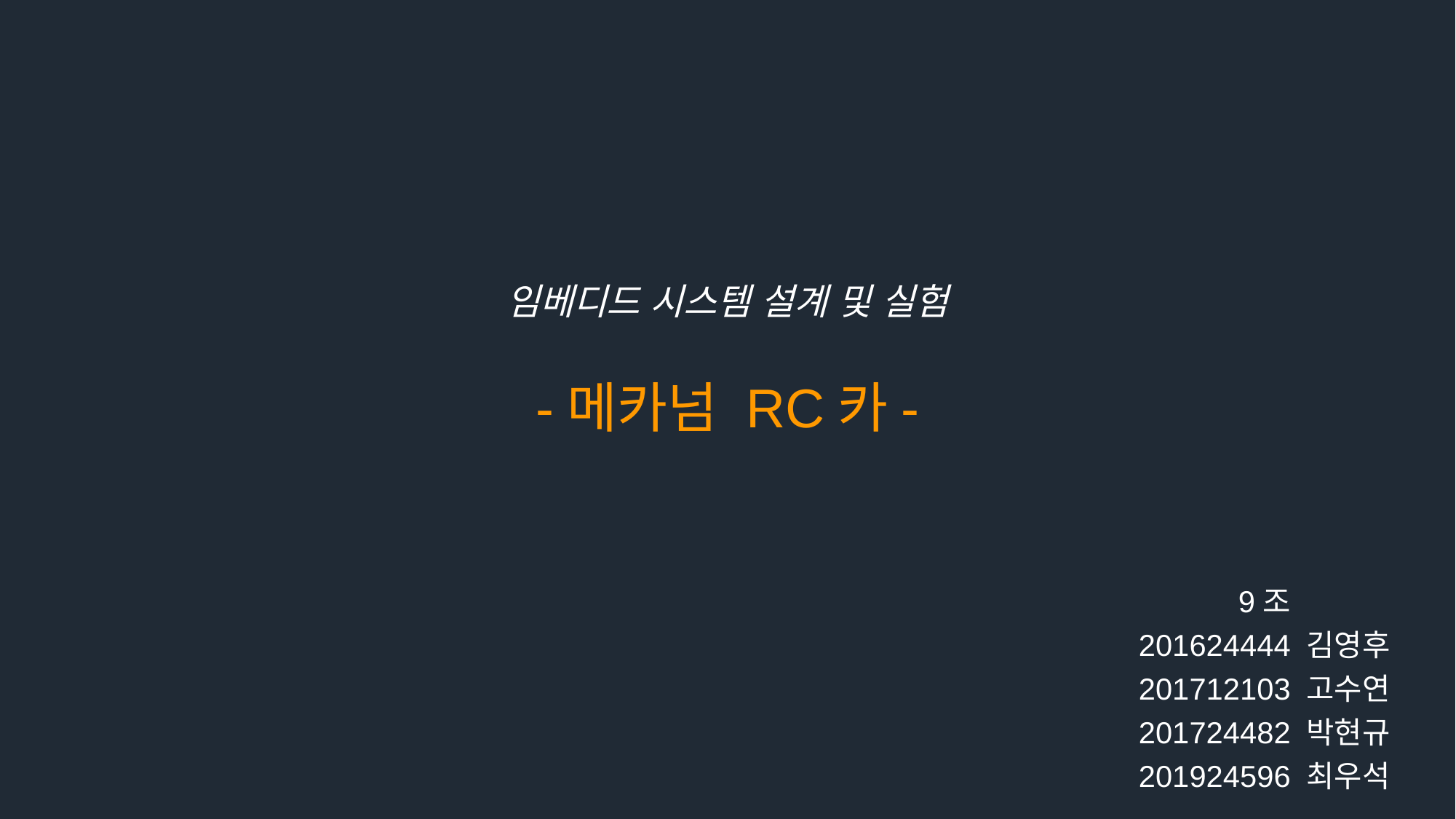

임베디드 시스템 설계 및 실험

-메카넘 RC카-
9조
201624444 김영후
201712103 고수연
201724482 박현규
201924596 최우석